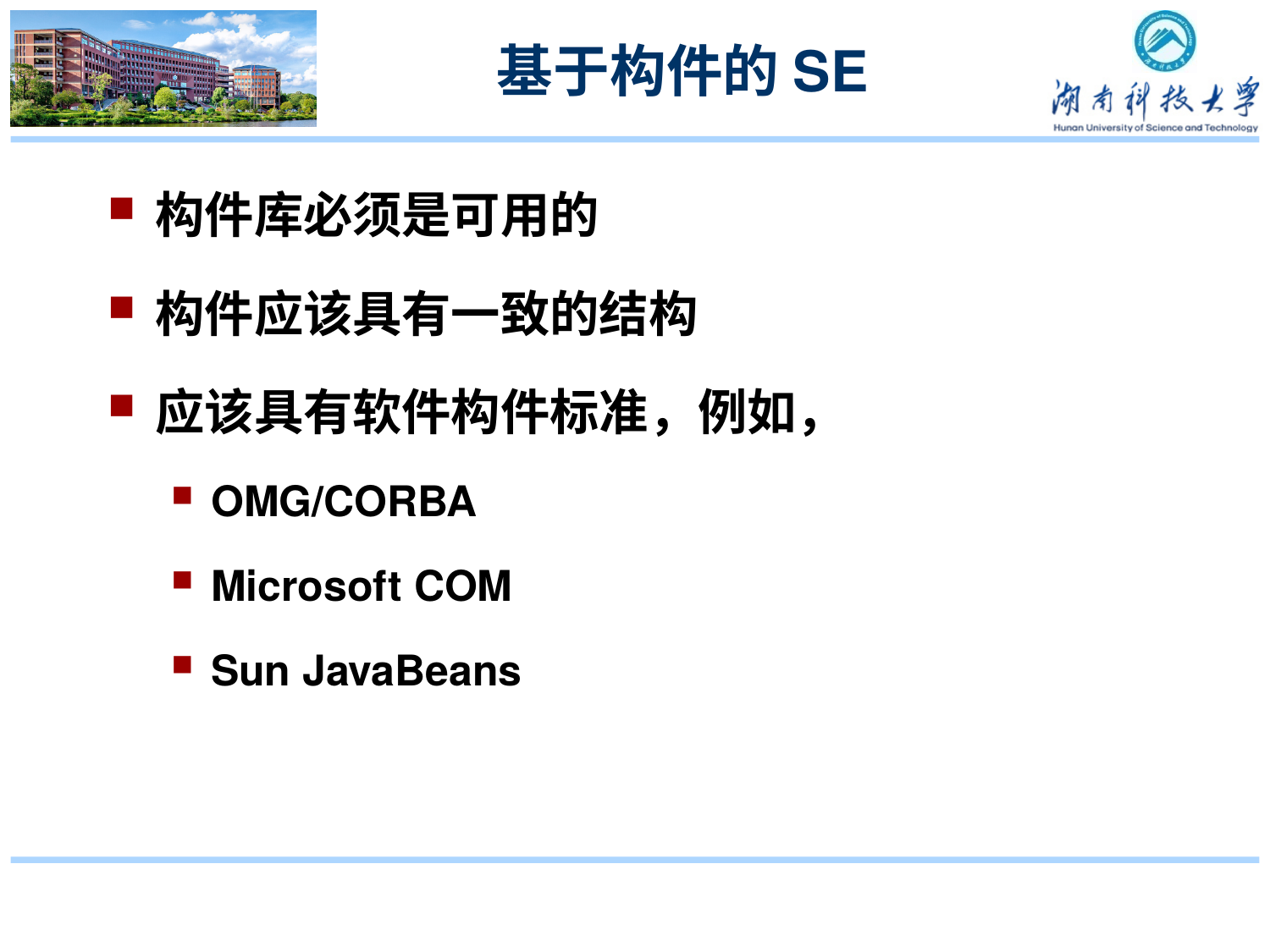

# 基于构件的SE
构件库必须是可用的
构件应该具有一致的结构
应该具有软件构件标准，例如，
OMG/CORBA
Microsoft COM
Sun JavaBeans
26